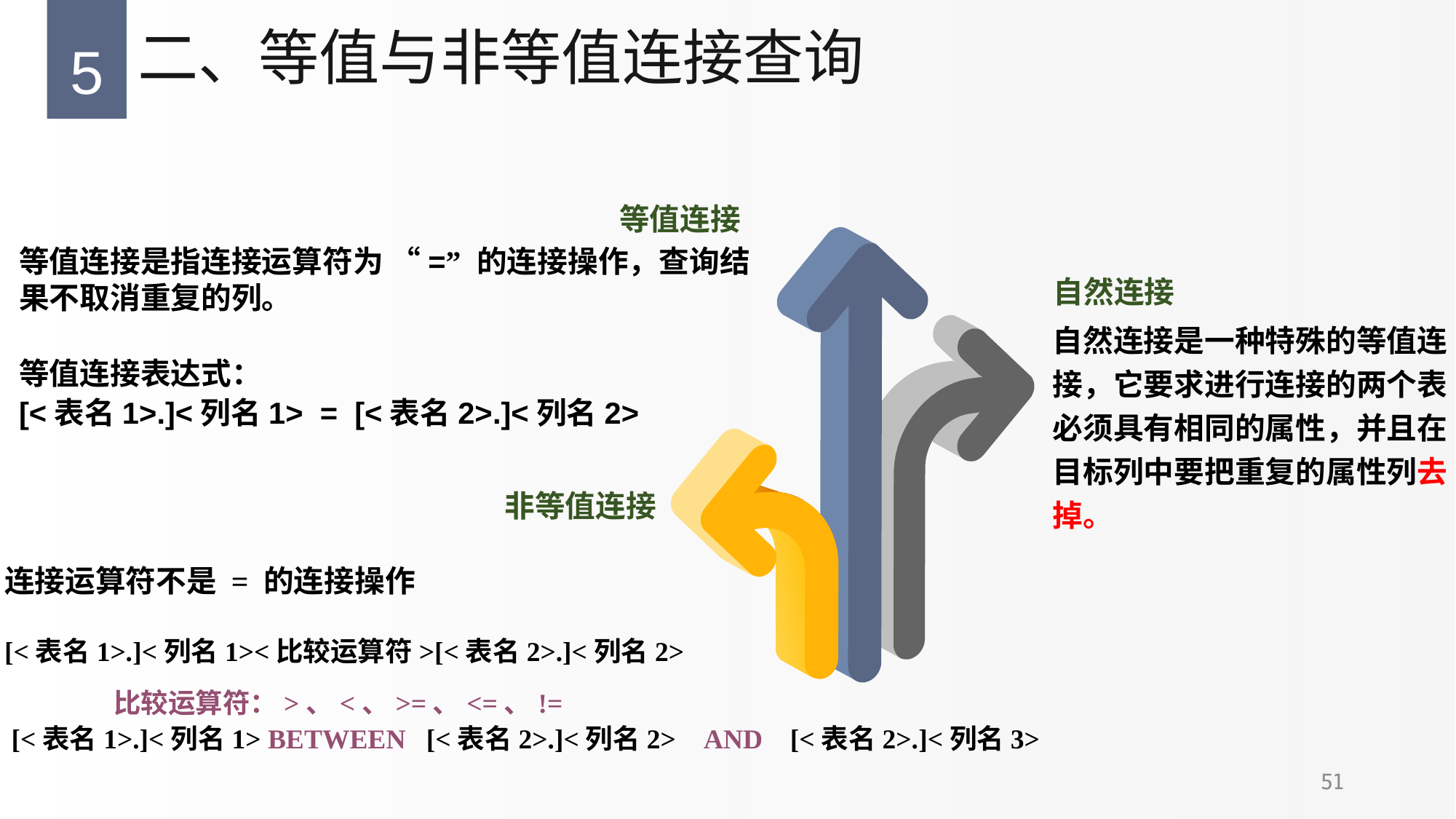

# 二、等值与非等值连接查询
等值连接
等值连接是指连接运算符为 “=” 的连接操作，查询结果不取消重复的列。
等值连接表达式：
[<表名1>.]<列名1>  =  [<表名2>.]<列名2>

自然连接
自然连接是一种特殊的等值连接，它要求进行连接的两个表必须具有相同的属性，并且在目标列中要把重复的属性列去掉。

非等值连接
连接运算符不是 = 的连接操作
[<表名1>.]<列名1><比较运算符>[<表名2>.]<列名2>
比较运算符：>、<、>=、<=、!=
 [<表名1>.]<列名1> BETWEEN   [<表名2>.]<列名2>    AND    [<表名2>.]<列名3>

51